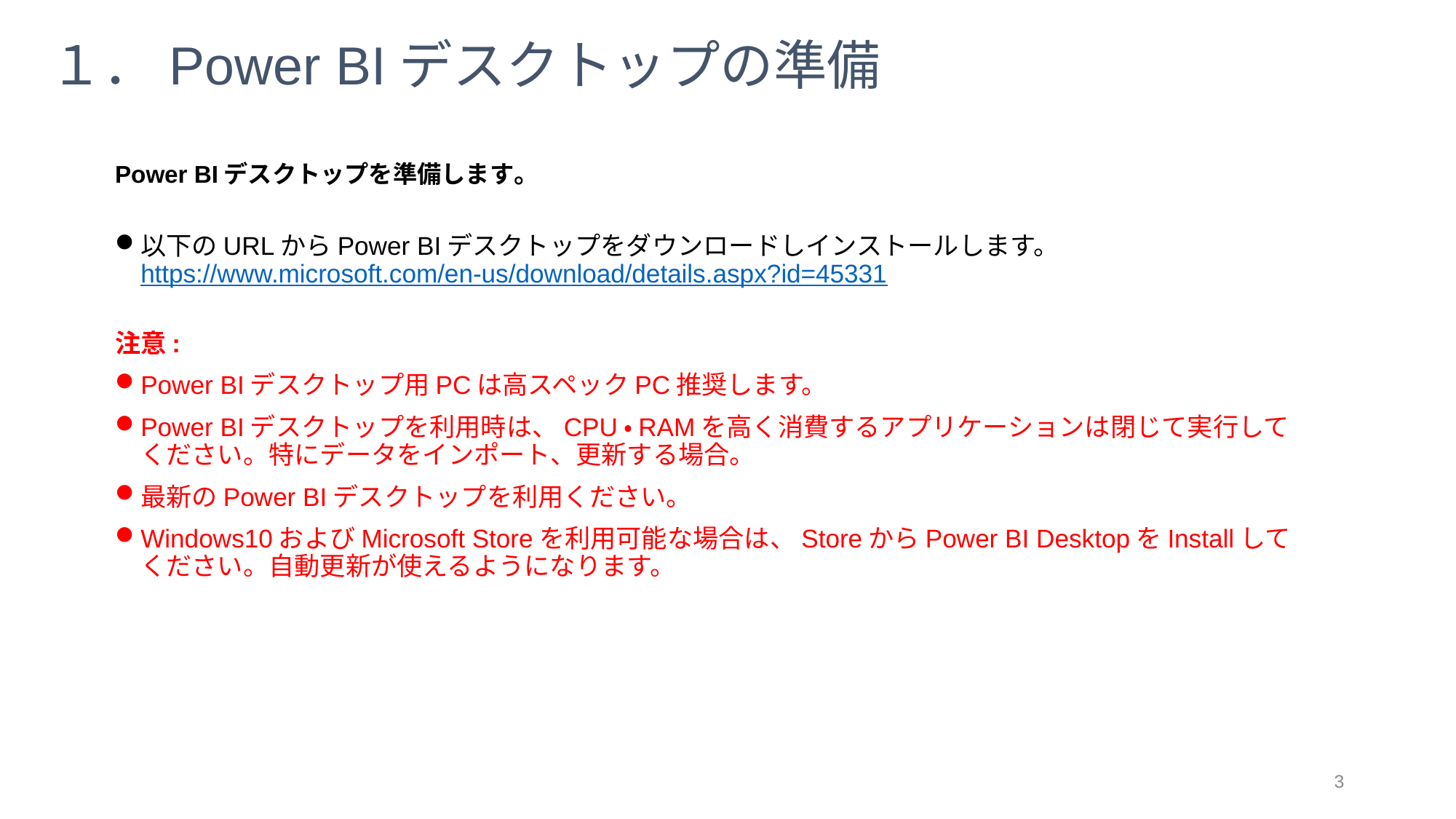

１．Power BIデスクトップの準備
Power BIデスクトップを準備します。
以下のURLからPower BIデスクトップをダウンロードしインストールします。
https://www.microsoft.com/en-us/download/details.aspx?id=45331
注意:
Power BIデスクトップ用PCは高スペックPC推奨します。
Power BIデスクトップを利用時は、CPU・RAMを高く消費するアプリケーションは閉じて実行してください。特にデータをインポート、更新する場合。
最新のPower BIデスクトップを利用ください。
Windows10およびMicrosoft Storeを利用可能な場合は、StoreからPower BI DesktopをInstallしてください。自動更新が使えるようになります。
3